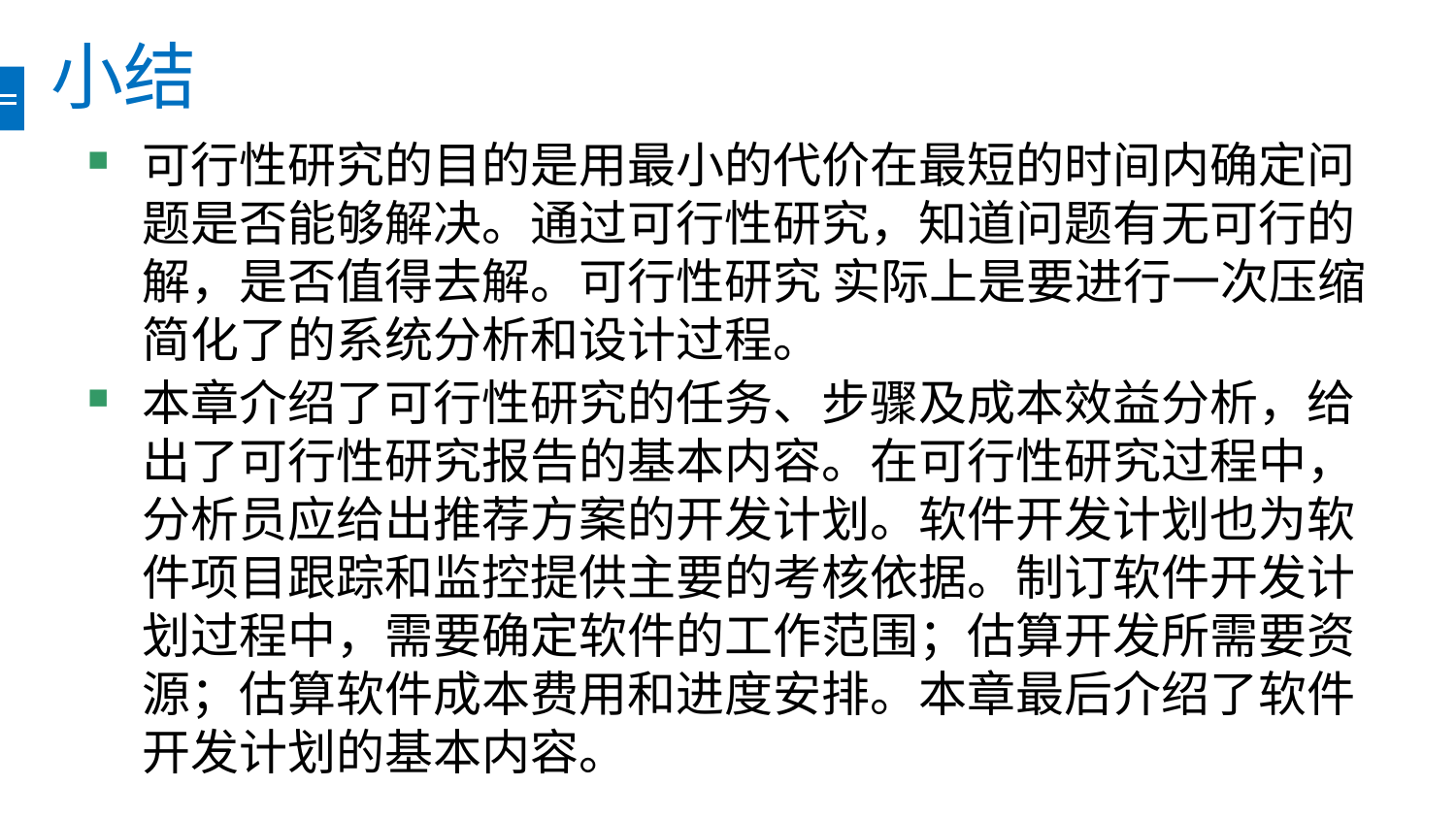

# 小结
可行性研究的目的是用最小的代价在最短的时间内确定问题是否能够解决。通过可行性研究，知道问题有无可行的解，是否值得去解。可行性研究 实际上是要进行一次压缩简化了的系统分析和设计过程。
本章介绍了可行性研究的任务、步骤及成本效益分析，给出了可行性研究报告的基本内容。在可行性研究过程中，分析员应给出推荐方案的开发计划。软件开发计划也为软件项目跟踪和监控提供主要的考核依据。制订软件开发计划过程中，需要确定软件的工作范围；估算开发所需要资源；估算软件成本费用和进度安排。本章最后介绍了软件开发计划的基本内容。